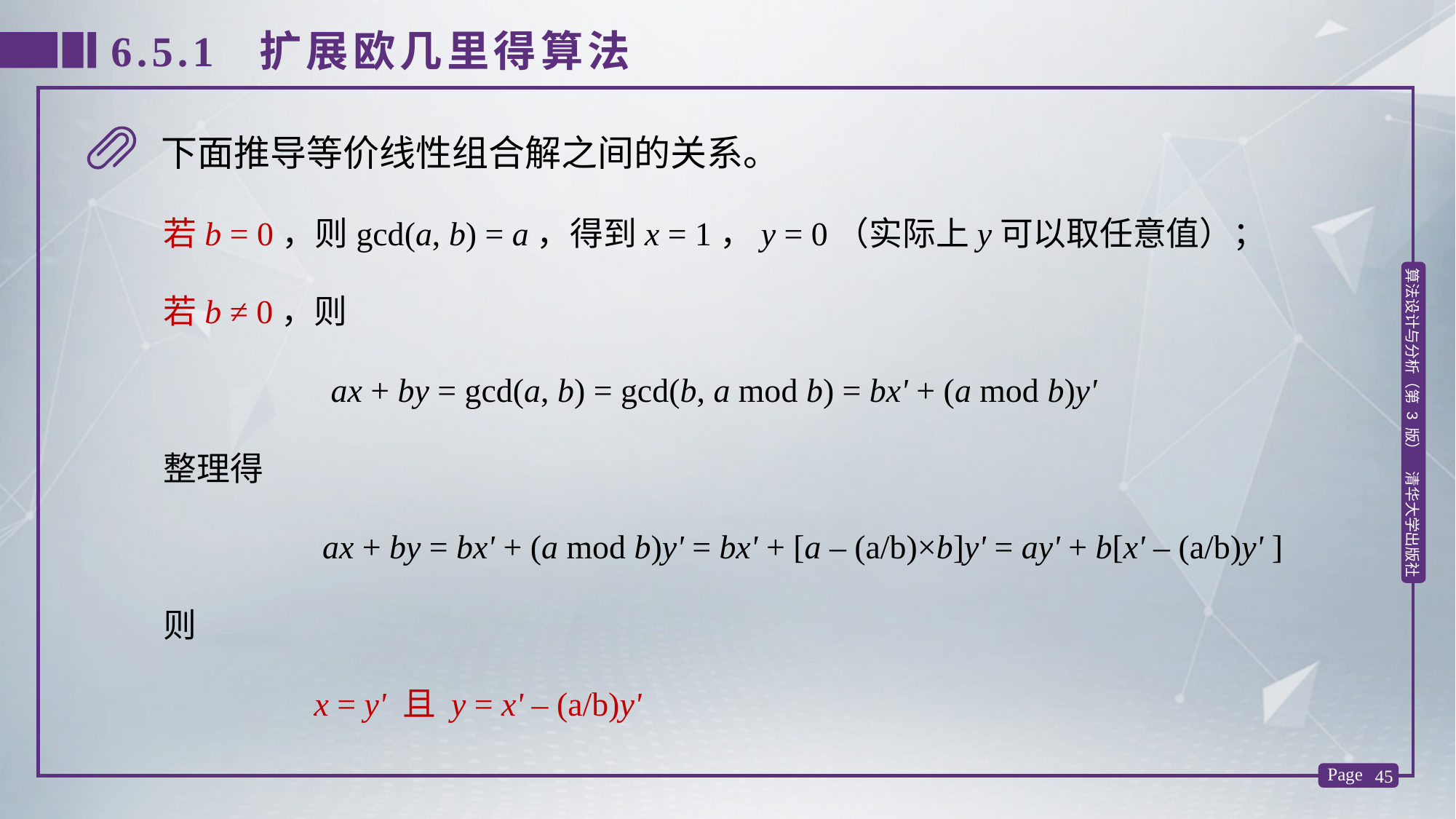

6.5.1  扩展欧几里得算法
下面推导等价线性组合解之间的关系。
若b = 0，则gcd(a, b) = a，得到x = 1，y = 0（实际上y可以取任意值）；
若b ≠ 0，则
                    ax + by = gcd(a, b) = gcd(b, a mod b) = bx' + (a mod b)y'
整理得
                   ax + by = bx' + (a mod b)y' = bx' + [a – (a/b)×b]y' = ay' + b[x' – (a/b)y' ]
则
                  x = y' 且 y = x' – (a/b)y'